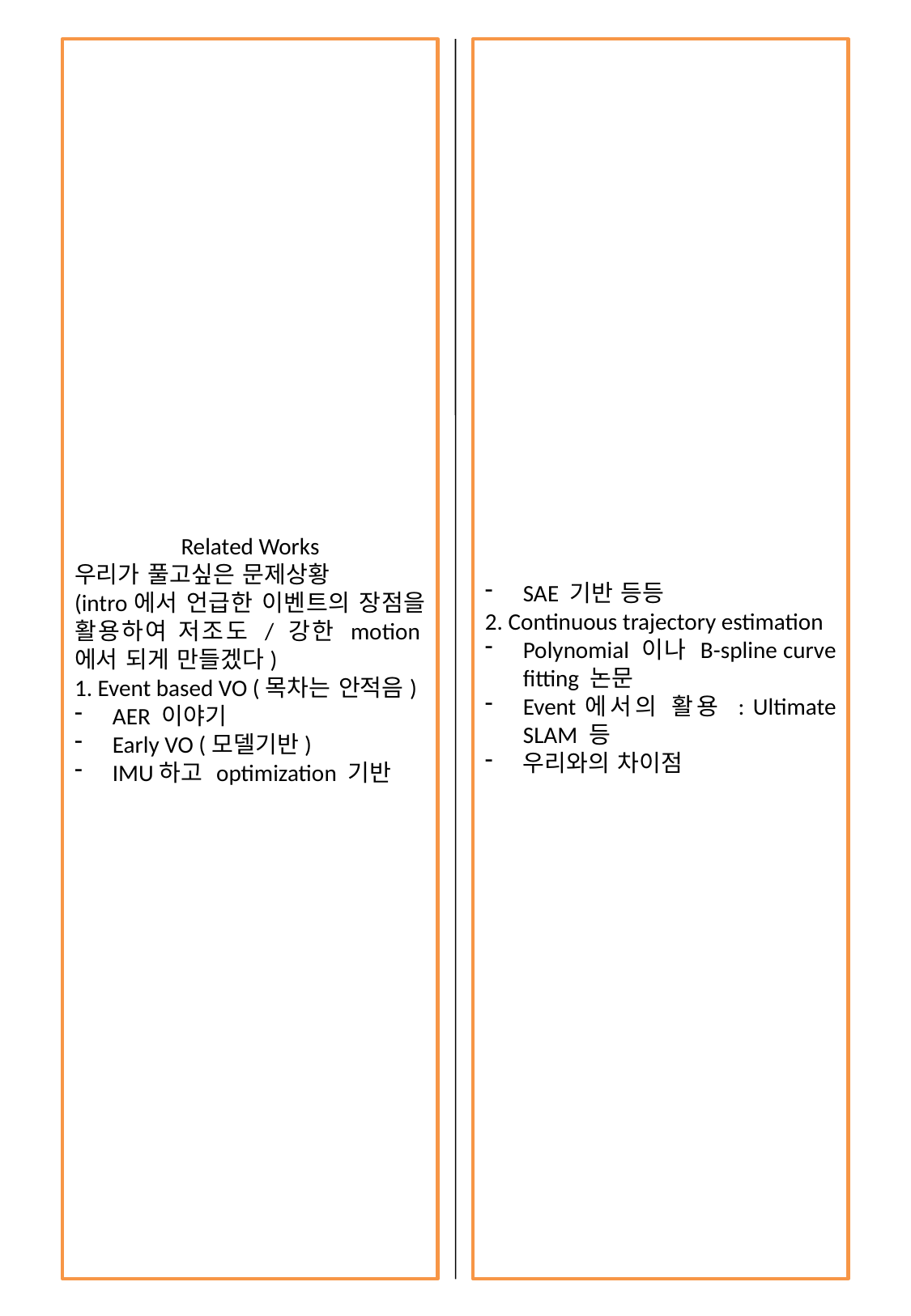

Related Works
우리가 풀고싶은 문제상황
(intro에서 언급한 이벤트의 장점을 활용하여 저조도 / 강한 motion에서 되게 만들겠다)
1. Event based VO (목차는 안적음)
AER 이야기
Early VO (모델기반)
IMU하고 optimization 기반

SAE 기반 등등
2. Continuous trajectory estimation
Polynomial 이나 B-spline curve fitting 논문
Event에서의 활용 : Ultimate SLAM 등
우리와의 차이점